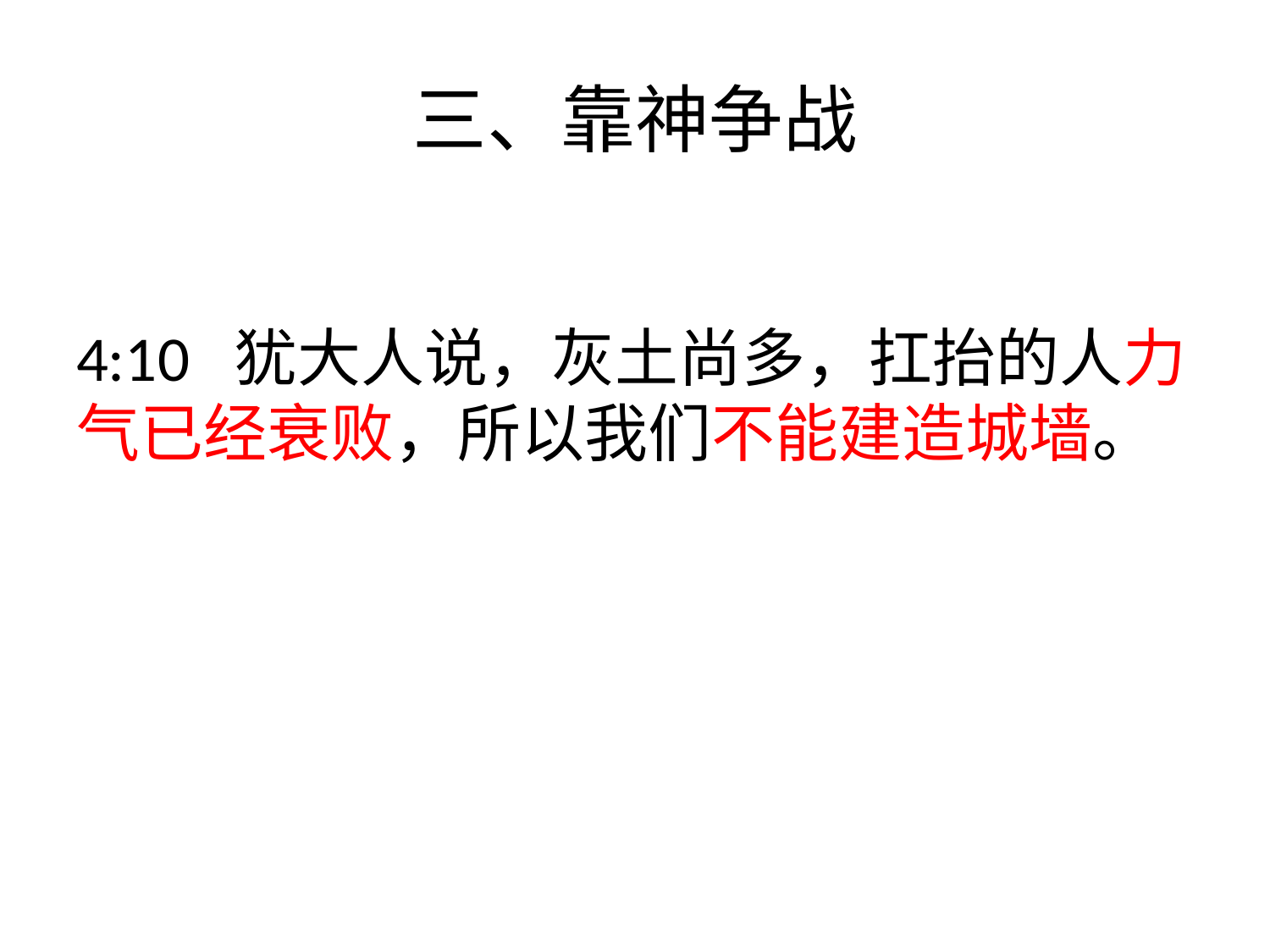

# 三、靠神争战

4:10  犹大人说，灰土尚多，扛抬的人力气已经衰败，所以我们不能建造城墙。